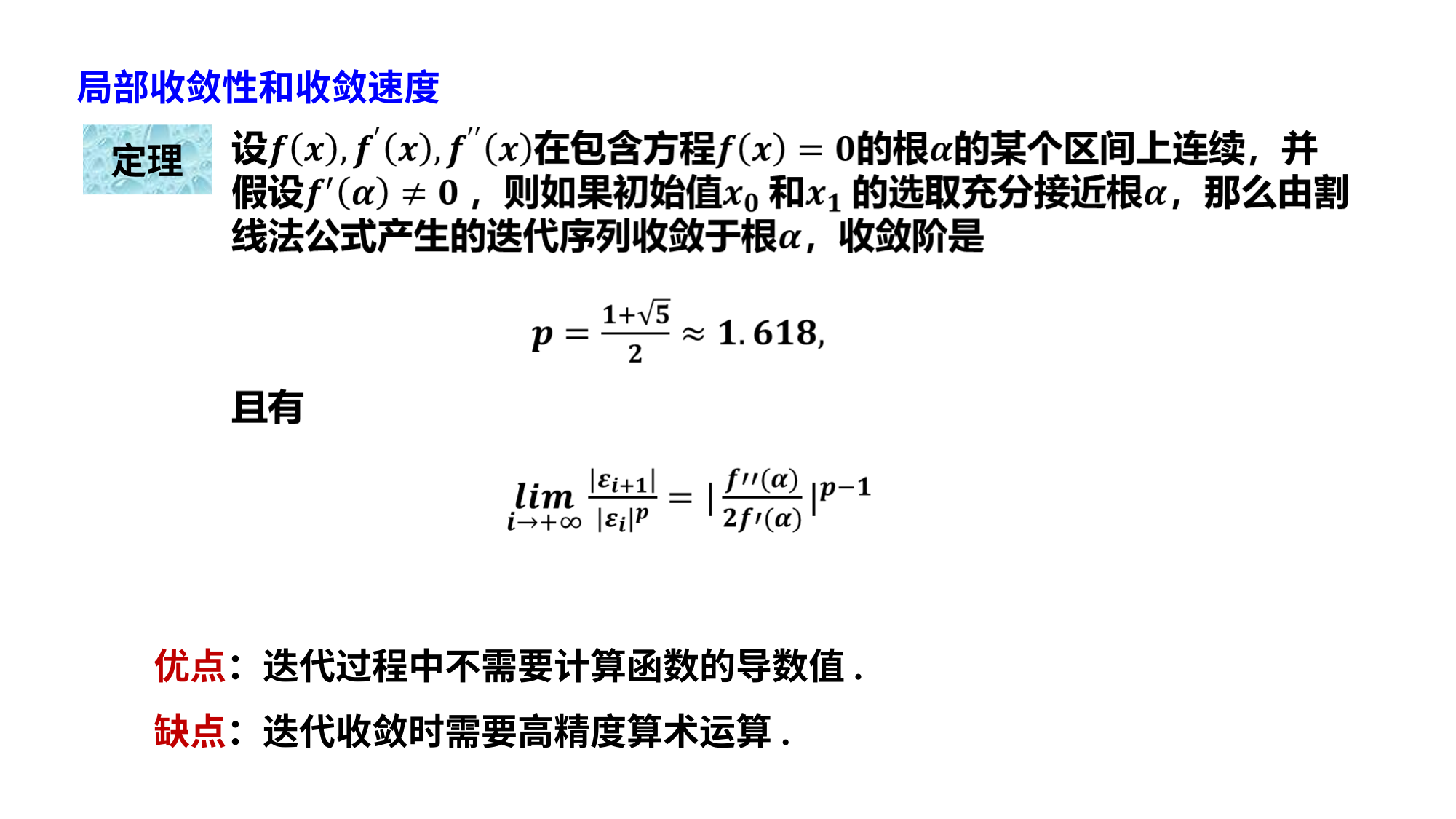

局部收敛性和收敛速度

定理
优点：迭代过程中不需要计算函数的导数值.
缺点：迭代收敛时需要高精度算术运算.